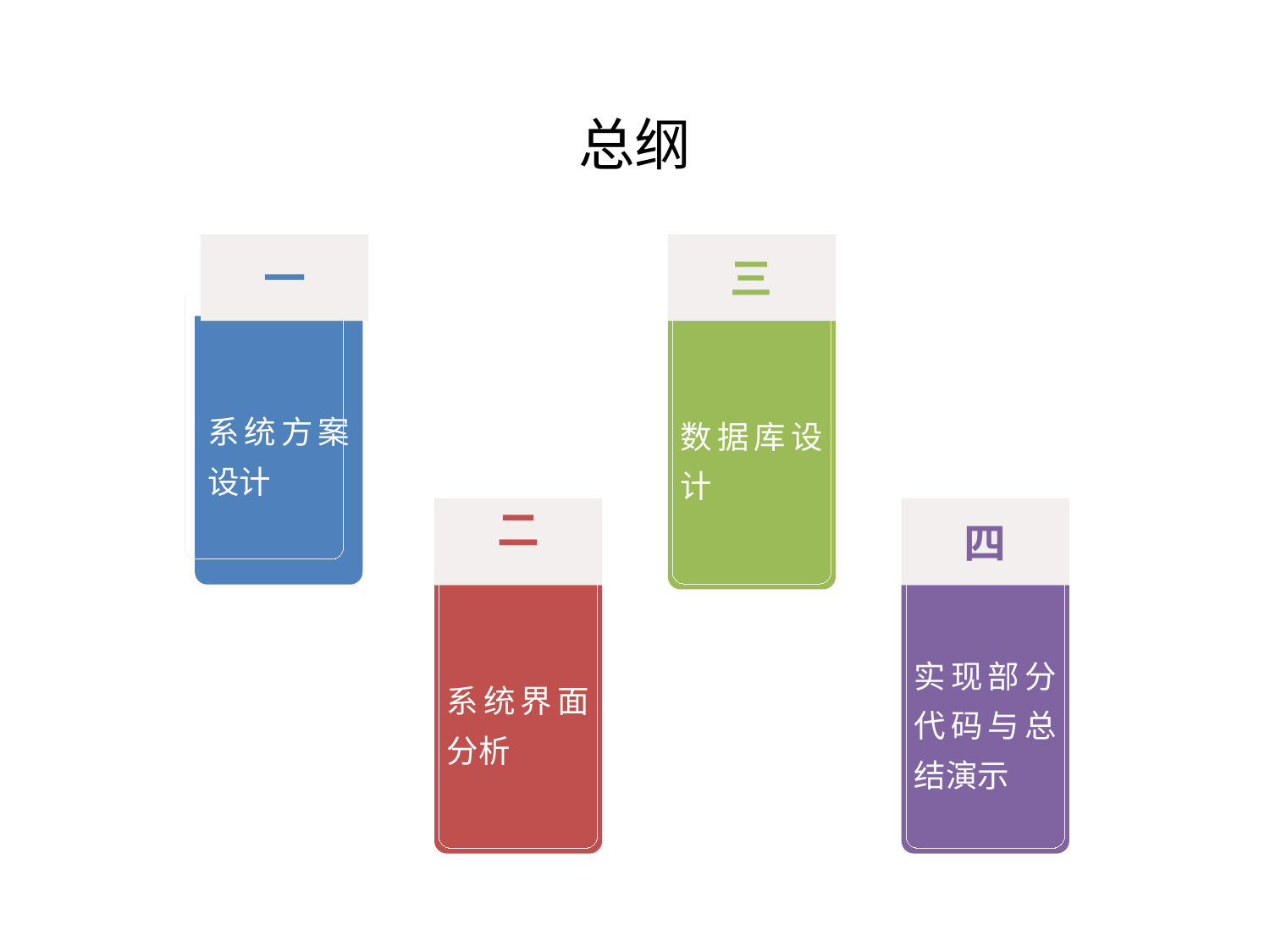

总纲
一

系统方案设计
三
数据库设计

二

系统界面分析

四
实现部分代码与总结演示